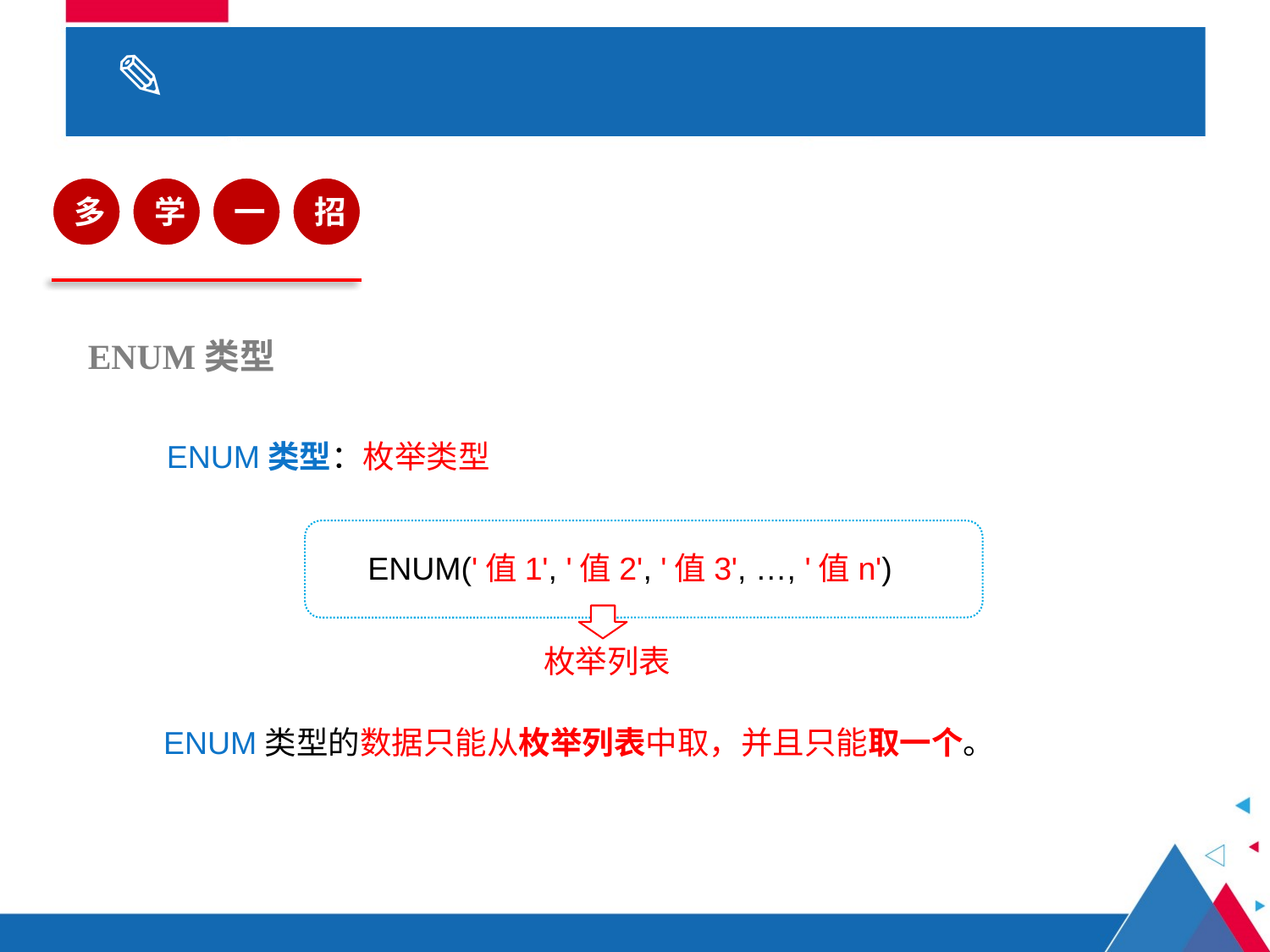

# 3.1 数据类型
多
学
一
招
3
  ENUM类型
ENUM类型：枚举类型

ENUM('值1', '值2', '值3', …, '值n')

枚举列表
ENUM类型的数据只能从枚举列表中取，并且只能取一个。